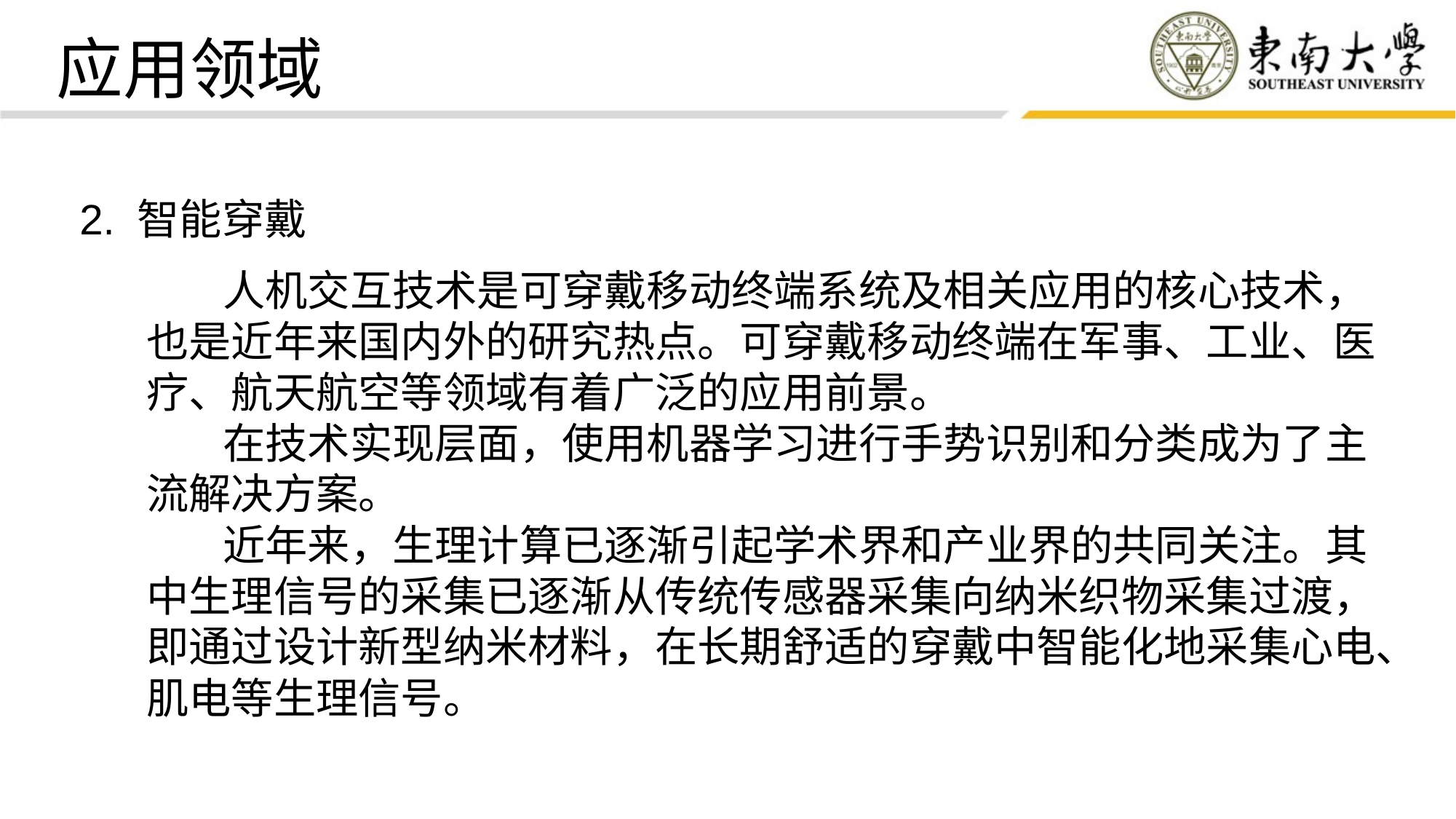

应用领域
2. 智能穿戴
       人机交互技术是可穿戴移动终端系统及相关应用的核心技术，也是近年来国内外的研究热点。可穿戴移动终端在军事、工业、医疗、航天航空等领域有着广泛的应用前景。
       在技术实现层面，使用机器学习进行手势识别和分类成为了主流解决方案。
       近年来，生理计算已逐渐引起学术界和产业界的共同关注。其中生理信号的采集已逐渐从传统传感器采集向纳米织物采集过渡，即通过设计新型纳米材料，在长期舒适的穿戴中智能化地采集心电、肌电等生理信号。